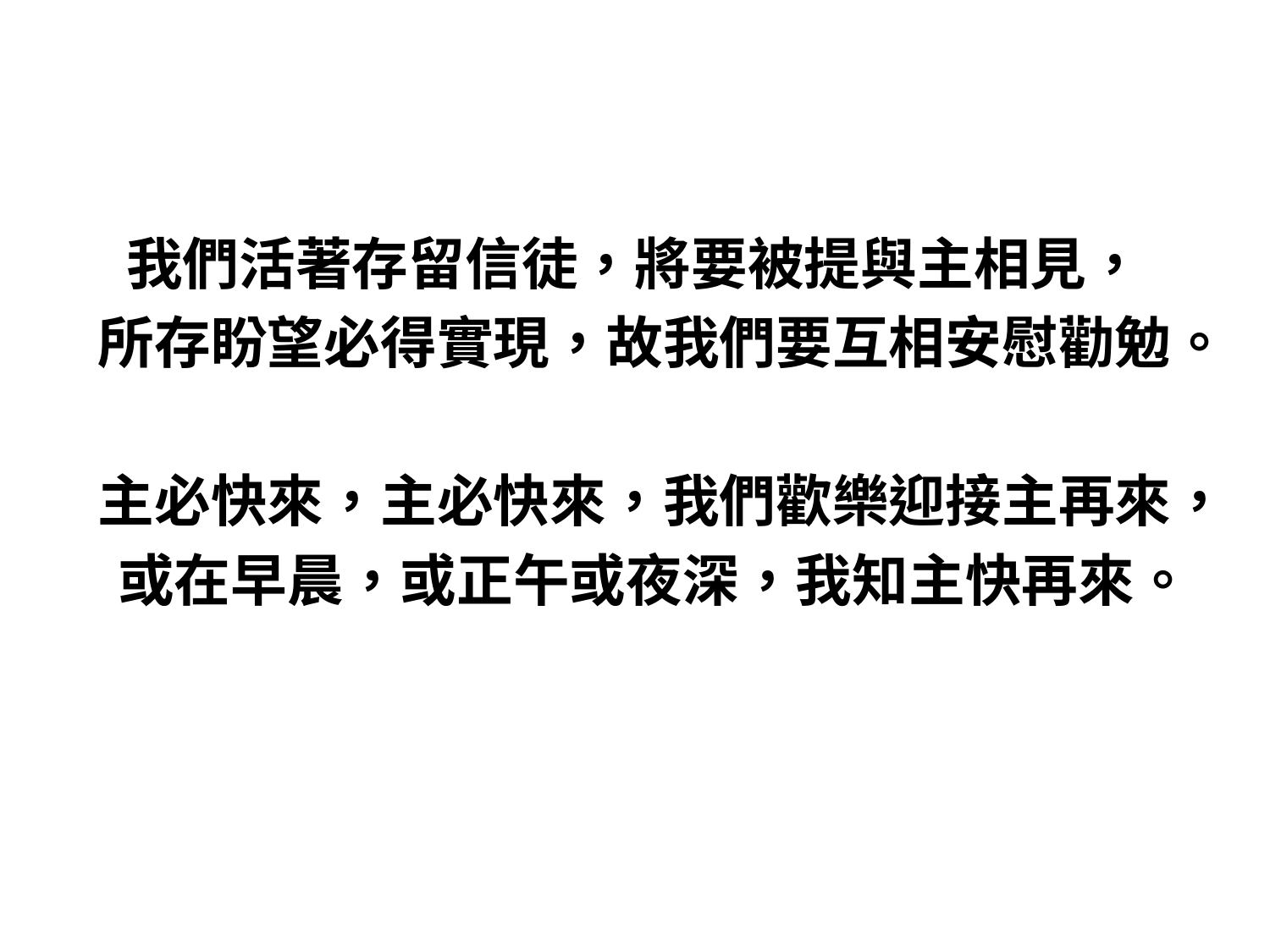

#
我們活著存留信徒，將要被提與主相見，
所存盼望必得實現，故我們要互相安慰勸勉。

主必快來，主必快來，我們歡樂迎接主再來，
  或在早晨，或正午或夜深，我知主快再來。